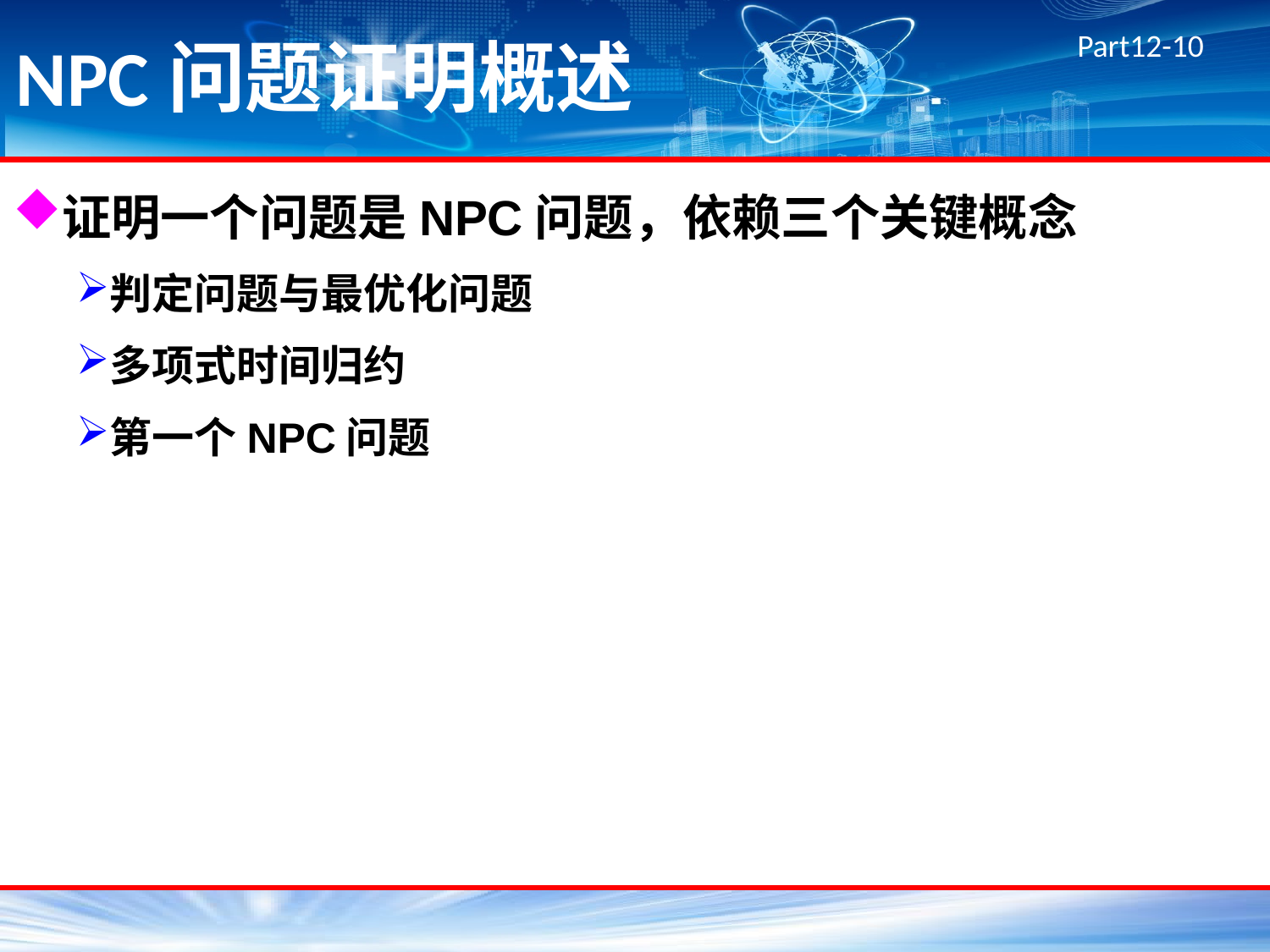

# NPC问题证明概述
证明一个问题是NPC问题，依赖三个关键概念
判定问题与最优化问题
多项式时间归约
第一个NPC问题